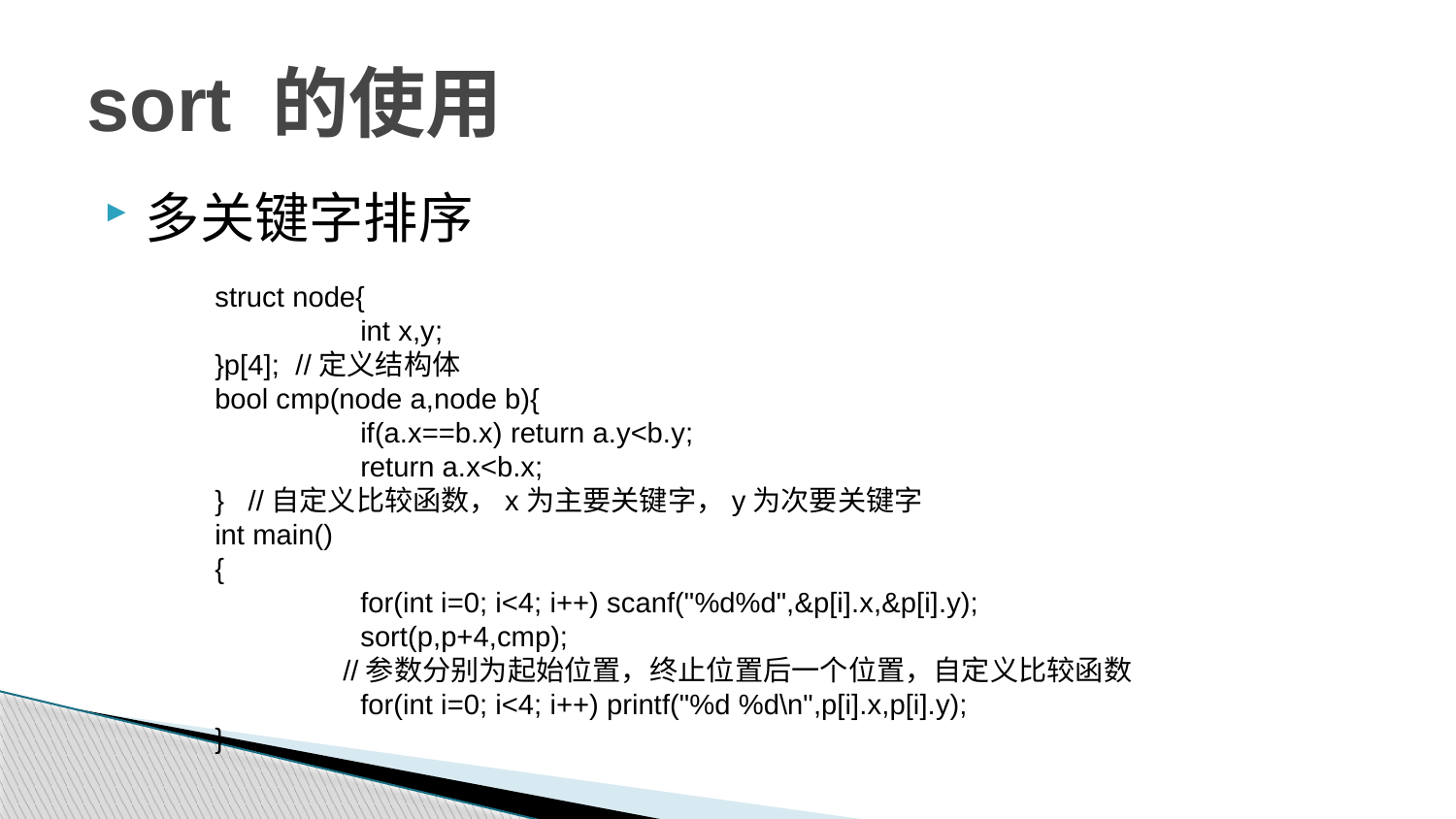

sort 的使用
多关键字排序
struct node{
	int x,y;
}p[4];  //定义结构体
bool cmp(node a,node b){
	if(a.x==b.x) return a.y<b.y;
	return a.x<b.x;
}   //自定义比较函数，x为主要关键字，y为次要关键字
int main()
{
	for(int i=0; i<4; i++) scanf("%d%d",&p[i].x,&p[i].y);
	sort(p,p+4,cmp);
                //参数分别为起始位置，终止位置后一个位置，自定义比较函数
	for(int i=0; i<4; i++) printf("%d %d\n",p[i].x,p[i].y);
}